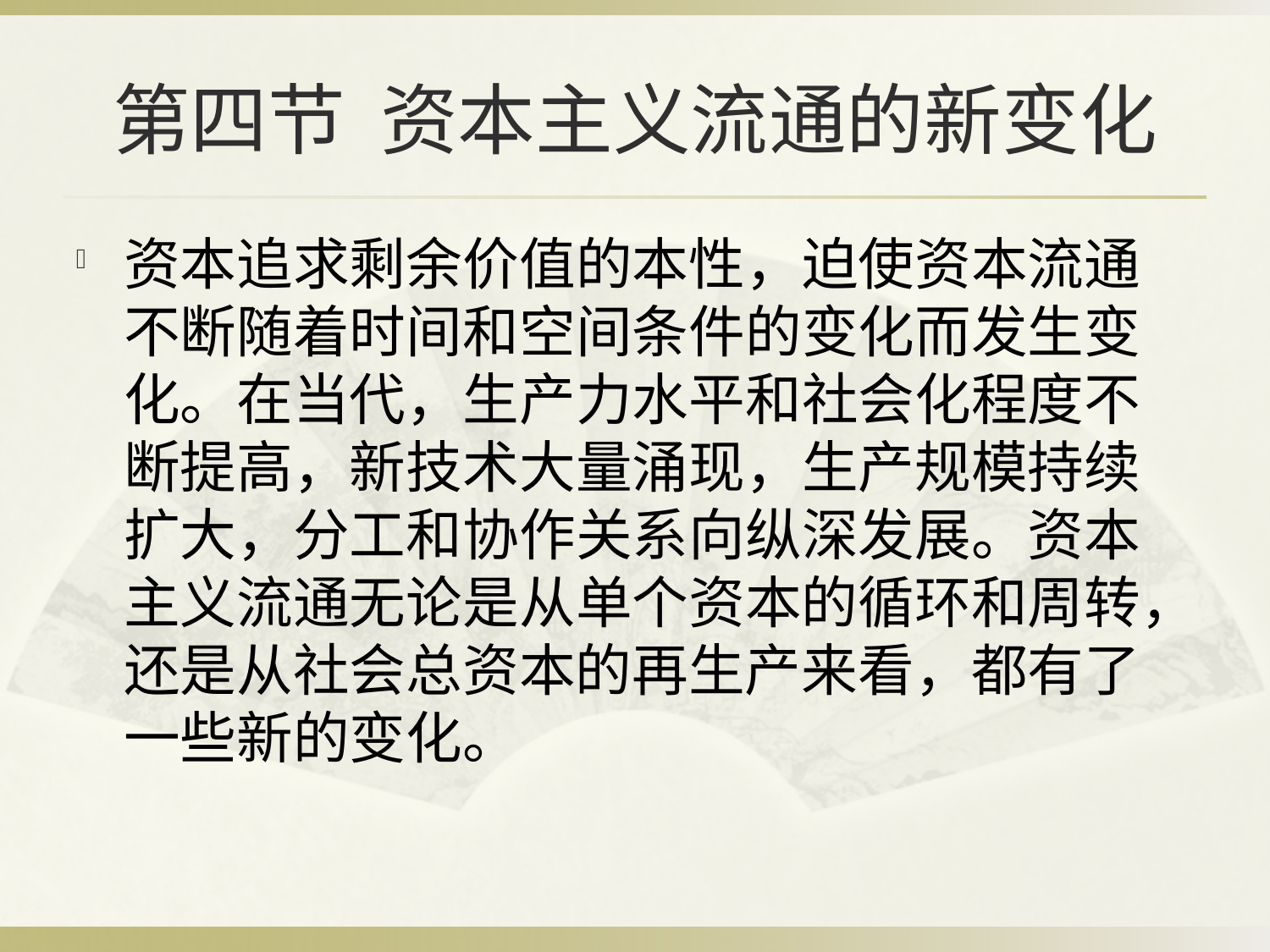

# 第四节  资本主义流通的新变化
资本追求剩余价值的本性，迫使资本流通不断随着时间和空间条件的变化而发生变化。在当代，生产力水平和社会化程度不断提高，新技术大量涌现，生产规模持续扩大，分工和协作关系向纵深发展。资本主义流通无论是从单个资本的循环和周转，还是从社会总资本的再生产来看，都有了一些新的变化。